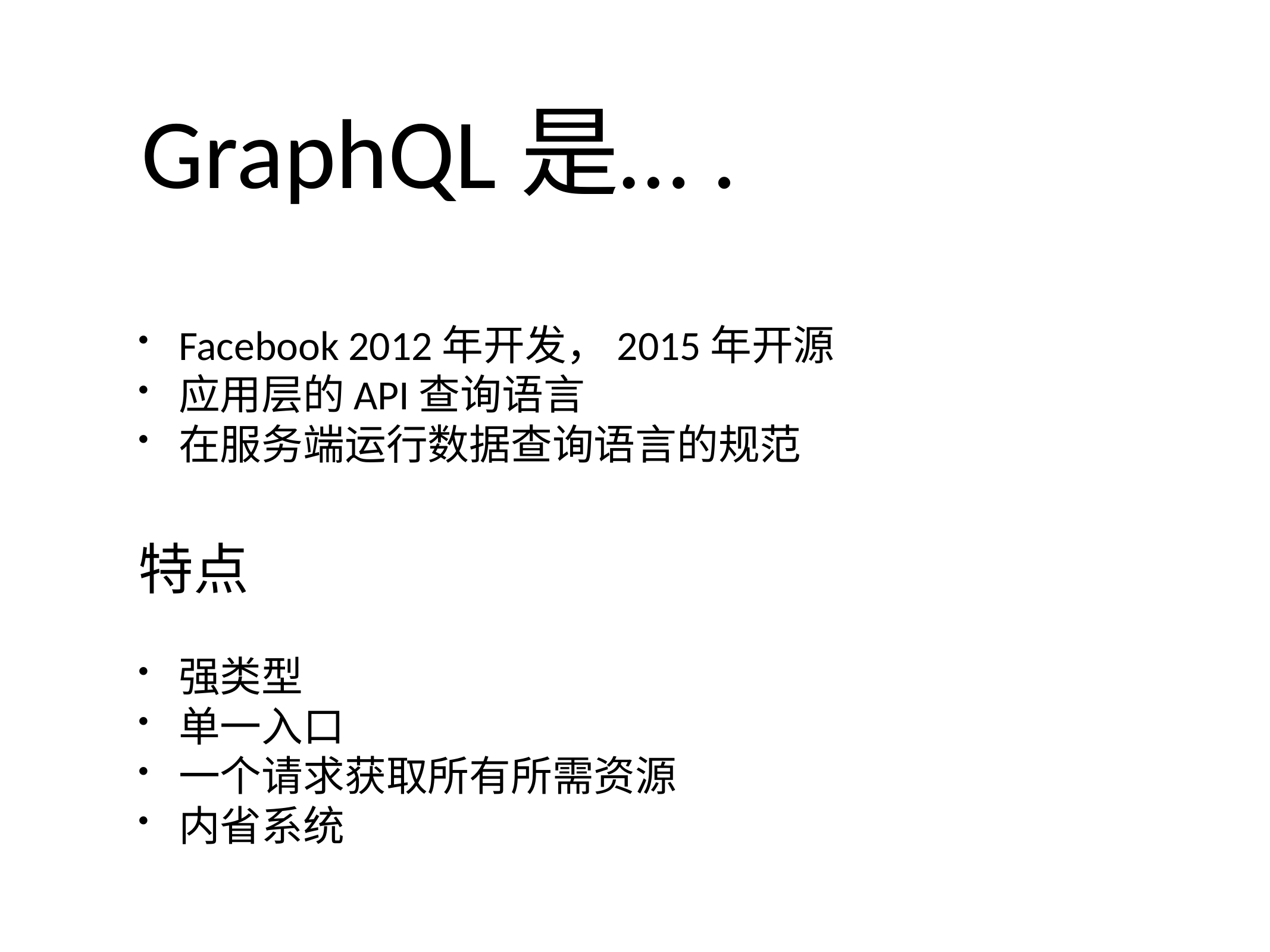

# GraphQL是….
Facebook 2012年开发，2015年开源
应用层的API查询语言
在服务端运行数据查询语言的规范

特点

强类型
单一入口
一个请求获取所有所需资源
内省系统